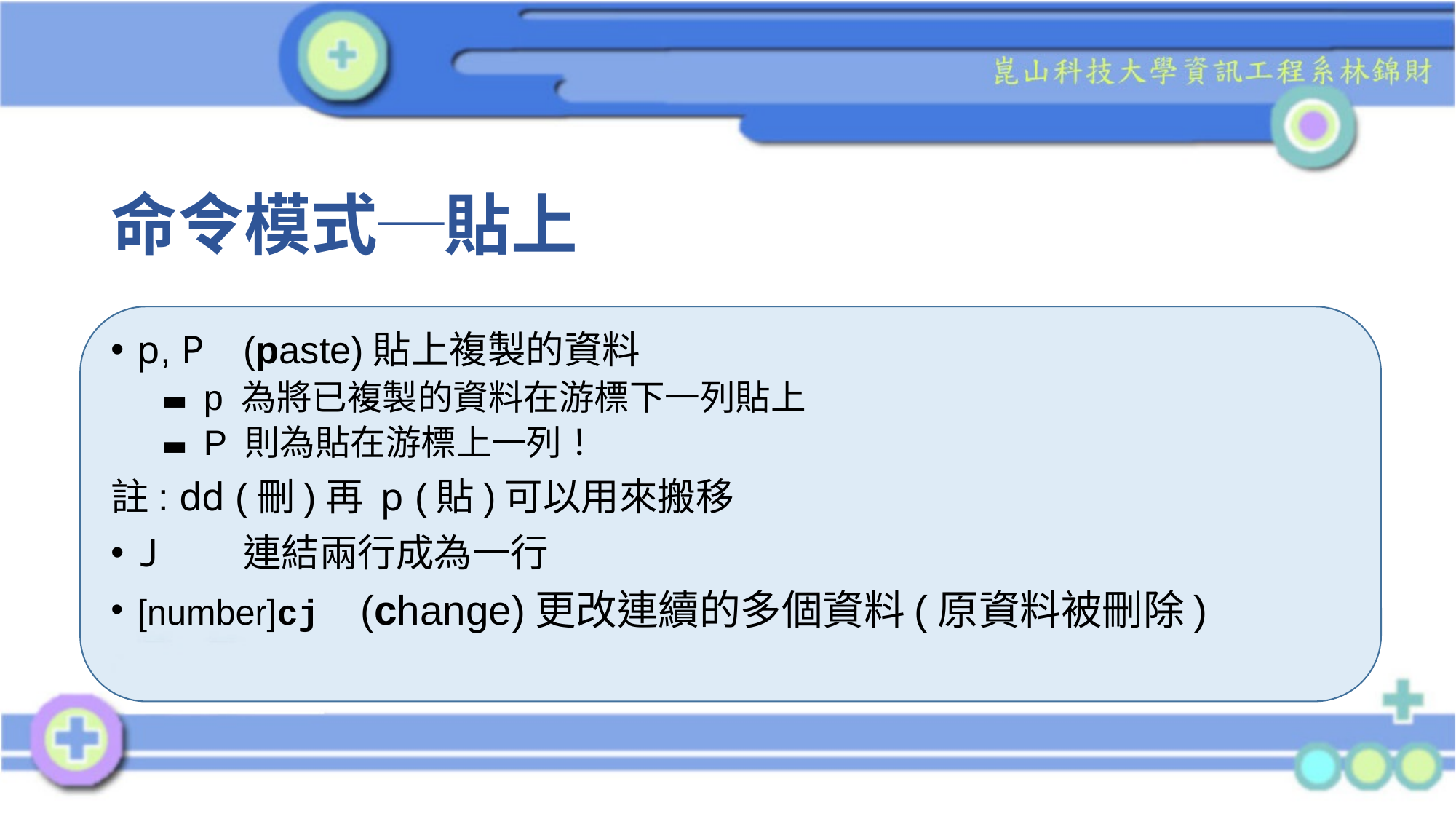

# 命令模式─貼上

p, P		(paste)貼上複製的資料
p 為將已複製的資料在游標下一列貼上
P 則為貼在游標上一列！
註: dd (刪)再 p (貼)可以用來搬移
J		連結兩行成為一行
[number]cj		 (change)更改連續的多個資料(原資料被刪除)